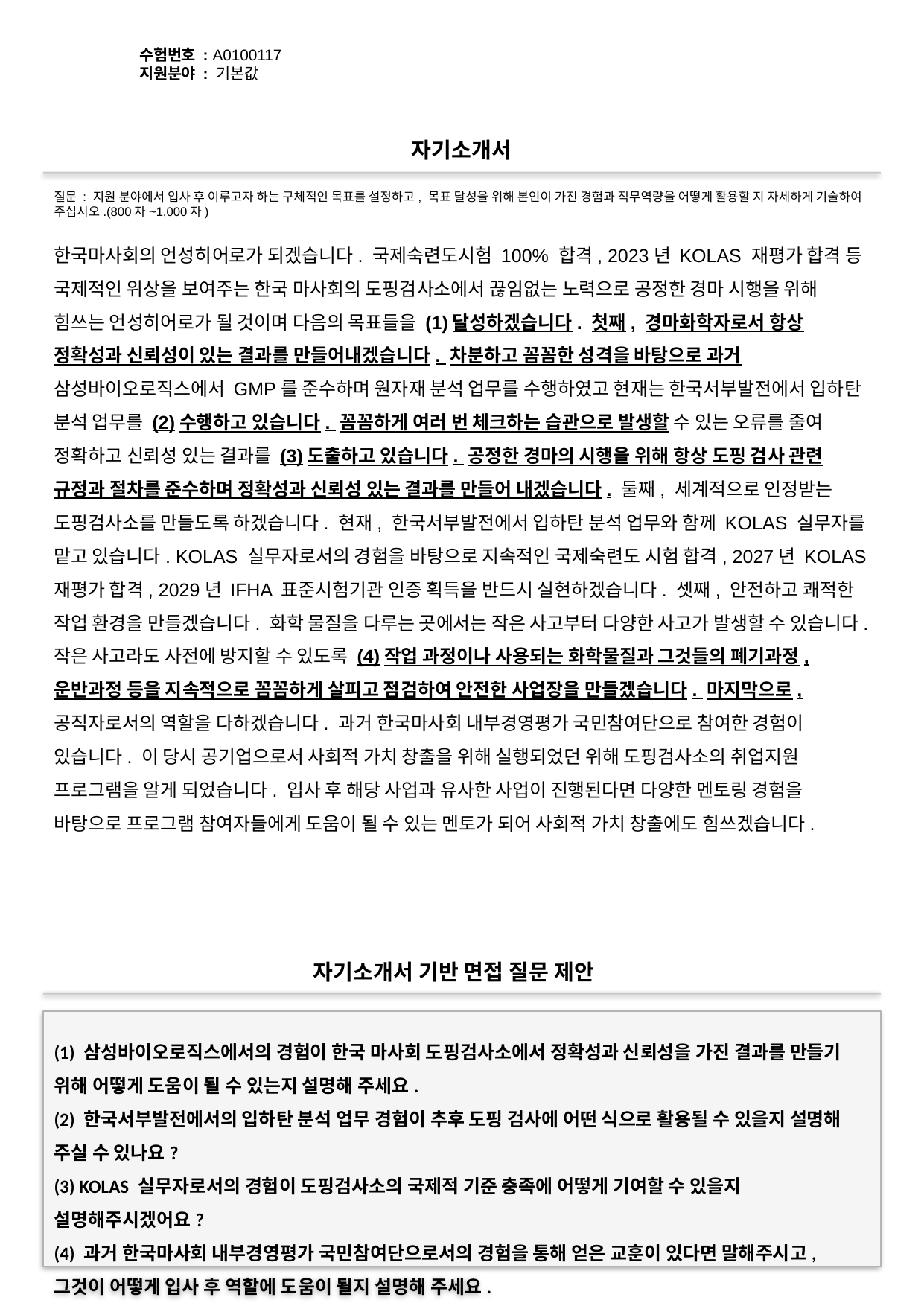

수험번호 : A0100117
지원분야 : 기본값
#

자기소개서

질문 : 지원 분야에서 입사 후 이루고자 하는 구체적인 목표를 설정하고, 목표 달성을 위해 본인이 가진 경험과 직무역량을 어떻게 활용할 지 자세하게 기술하여 주십시오.(800자~1,000자)

한국마사회의 언성히어로가 되겠습니다. 국제숙련도시험 100% 합격, 2023년 KOLAS 재평가 합격 등 국제적인 위상을 보여주는 한국 마사회의 도핑검사소에서 끊임없는 노력으로 공정한 경마 시행을 위해 힘쓰는 언성히어로가 될 것이며 다음의 목표들을 (1)달성하겠습니다. 첫째, 경마화학자로서 항상 정확성과 신뢰성이 있는 결과를 만들어내겠습니다. 차분하고 꼼꼼한 성격을 바탕으로 과거 삼성바이오로직스에서 GMP를 준수하며 원자재 분석 업무를 수행하였고 현재는 한국서부발전에서 입하탄 분석 업무를 (2)수행하고 있습니다. 꼼꼼하게 여러 번 체크하는 습관으로 발생할 수 있는 오류를 줄여 정확하고 신뢰성 있는 결과를 (3)도출하고 있습니다. 공정한 경마의 시행을 위해 항상 도핑 검사 관련 규정과 절차를 준수하며 정확성과 신뢰성 있는 결과를 만들어 내겠습니다. 둘째, 세계적으로 인정받는 도핑검사소를 만들도록 하겠습니다. 현재, 한국서부발전에서 입하탄 분석 업무와 함께 KOLAS 실무자를 맡고 있습니다. KOLAS 실무자로서의 경험을 바탕으로 지속적인 국제숙련도 시험 합격, 2027년 KOLAS 재평가 합격, 2029년 IFHA 표준시험기관 인증 획득을 반드시 실현하겠습니다. 셋째, 안전하고 쾌적한 작업 환경을 만들겠습니다. 화학 물질을 다루는 곳에서는 작은 사고부터 다양한 사고가 발생할 수 있습니다. 작은 사고라도 사전에 방지할 수 있도록 (4)작업 과정이나 사용되는 화학물질과 그것들의 폐기과정, 운반과정 등을 지속적으로 꼼꼼하게 살피고 점검하여 안전한 사업장을 만들겠습니다. 마지막으로, 공직자로서의 역할을 다하겠습니다. 과거 한국마사회 내부경영평가 국민참여단으로 참여한 경험이 있습니다. 이 당시 공기업으로서 사회적 가치 창출을 위해 실행되었던 위해 도핑검사소의 취업지원 프로그램을 알게 되었습니다. 입사 후 해당 사업과 유사한 사업이 진행된다면 다양한 멘토링 경험을 바탕으로 프로그램 참여자들에게 도움이 될 수 있는 멘토가 되어 사회적 가치 창출에도 힘쓰겠습니다.

자기소개서 기반 면접 질문 제안

(1) 삼성바이오로직스에서의 경험이 한국 마사회 도핑검사소에서 정확성과 신뢰성을 가진 결과를 만들기 위해 어떻게 도움이 될 수 있는지 설명해 주세요.
(2) 한국서부발전에서의 입하탄 분석 업무 경험이 추후 도핑 검사에 어떤 식으로 활용될 수 있을지 설명해 주실 수 있나요?
(3) KOLAS 실무자로서의 경험이 도핑검사소의 국제적 기준 충족에 어떻게 기여할 수 있을지 설명해주시겠어요?
(4) 과거 한국마사회 내부경영평가 국민참여단으로서의 경험을 통해 얻은 교훈이 있다면 말해주시고, 그것이 어떻게 입사 후 역할에 도움이 될지 설명해 주세요.